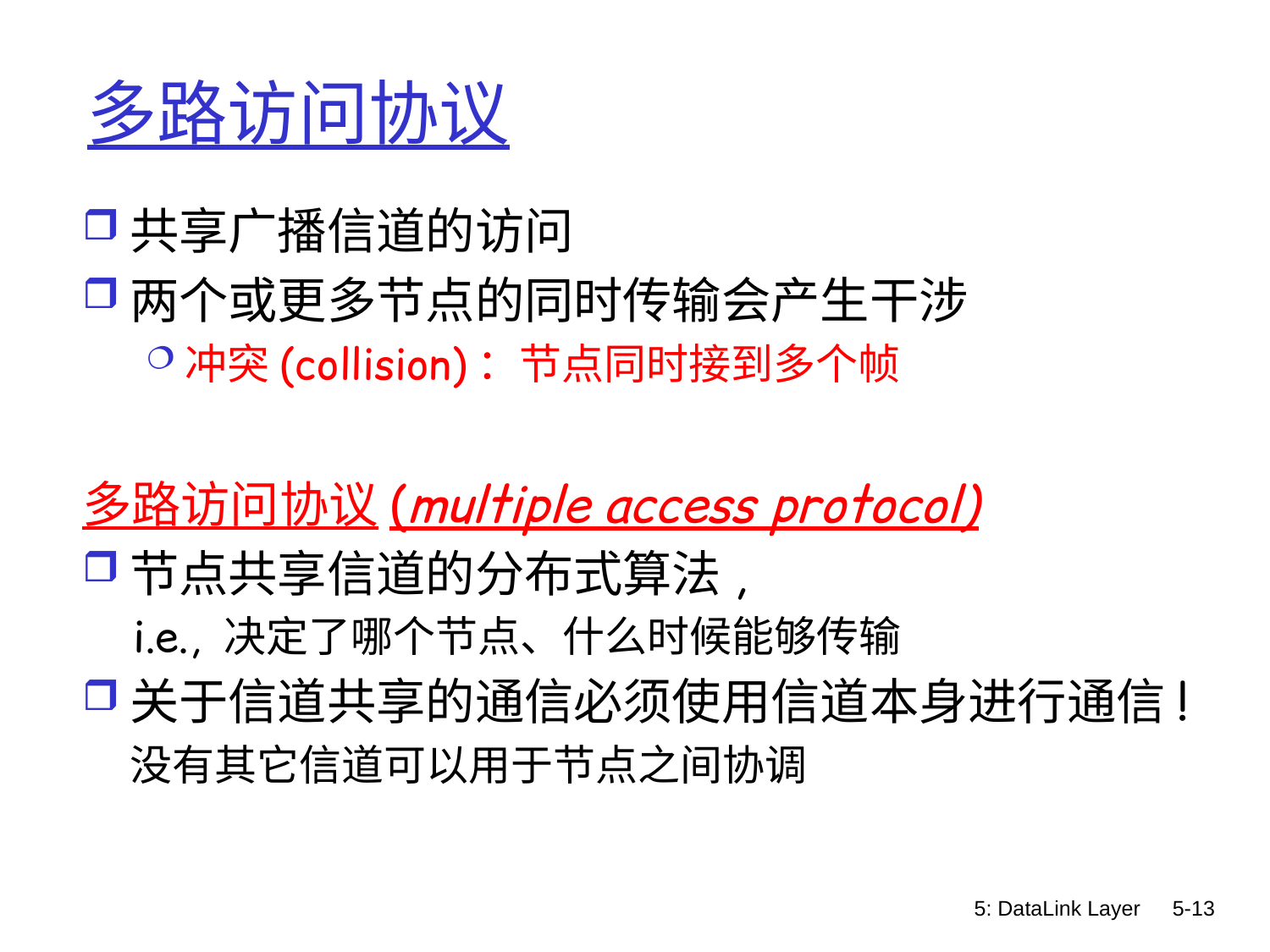

# 多路访问协议
共享广播信道的访问
两个或更多节点的同时传输会产生干涉
冲突(collision)：节点同时接到多个帧

多路访问协议(multiple access protocol)
节点共享信道的分布式算法,
    i.e., 决定了哪个节点、什么时候能够传输
关于信道共享的通信必须使用信道本身进行通信!
    没有其它信道可以用于节点之间协调

5: DataLink Layer
5-13